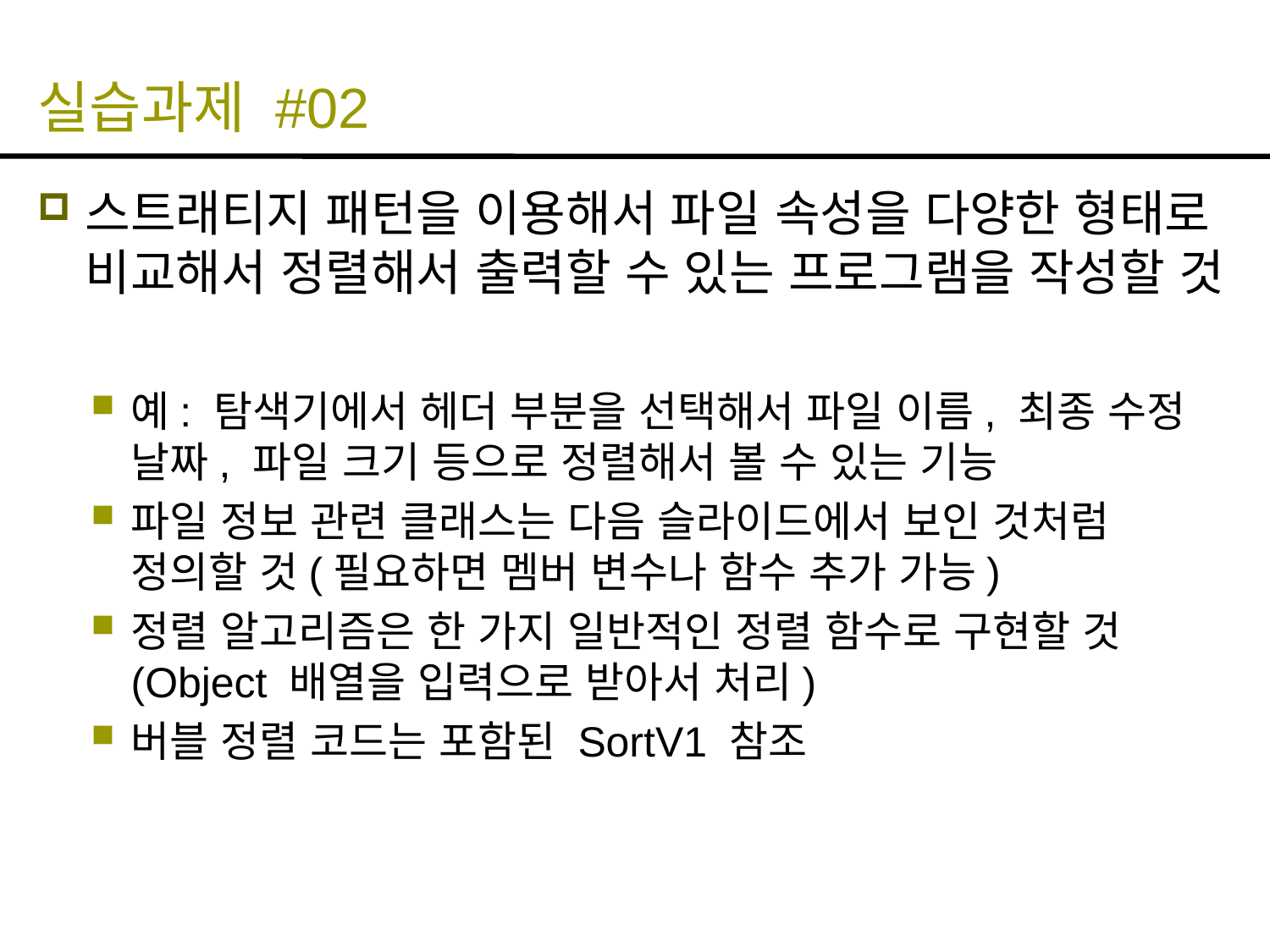

# 실습과제 #02
스트래티지 패턴을 이용해서 파일 속성을 다양한 형태로 비교해서 정렬해서 출력할 수 있는 프로그램을 작성할 것

예: 탐색기에서 헤더 부분을 선택해서 파일 이름, 최종 수정 날짜, 파일 크기 등으로 정렬해서 볼 수 있는 기능
파일 정보 관련 클래스는 다음 슬라이드에서 보인 것처럼 정의할 것(필요하면 멤버 변수나 함수 추가 가능)
정렬 알고리즘은 한 가지 일반적인 정렬 함수로 구현할 것(Object 배열을 입력으로 받아서 처리)
버블 정렬 코드는 포함된 SortV1 참조